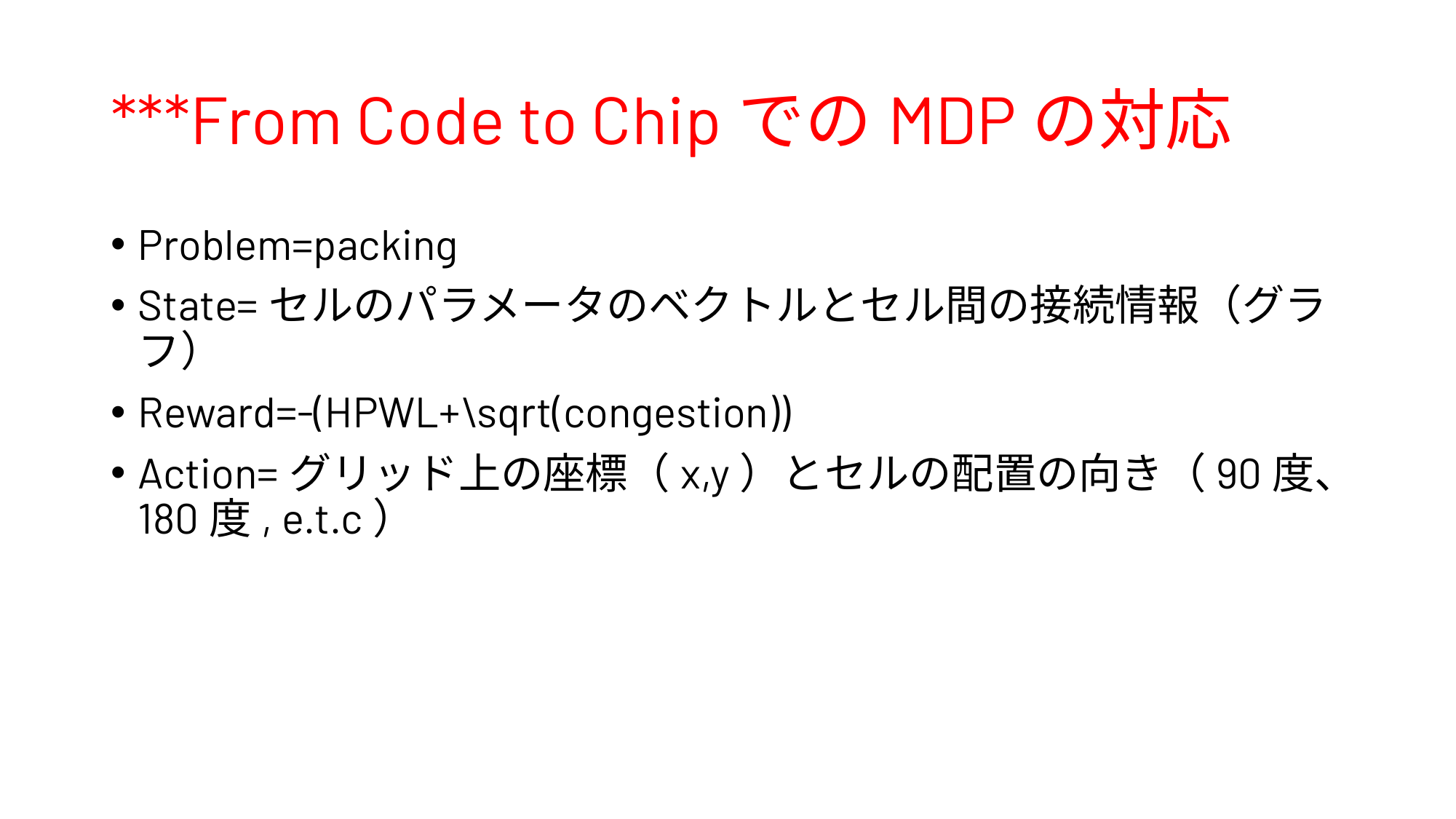

# ***From Code to ChipでのMDPの対応
Problem=packing
State=セルのパラメータのベクトルとセル間の接続情報（グラフ）
Reward=-(HPWL+\sqrt(congestion))
Action=グリッド上の座標（x,y）とセルの配置の向き（90度、180度, e.t.c）